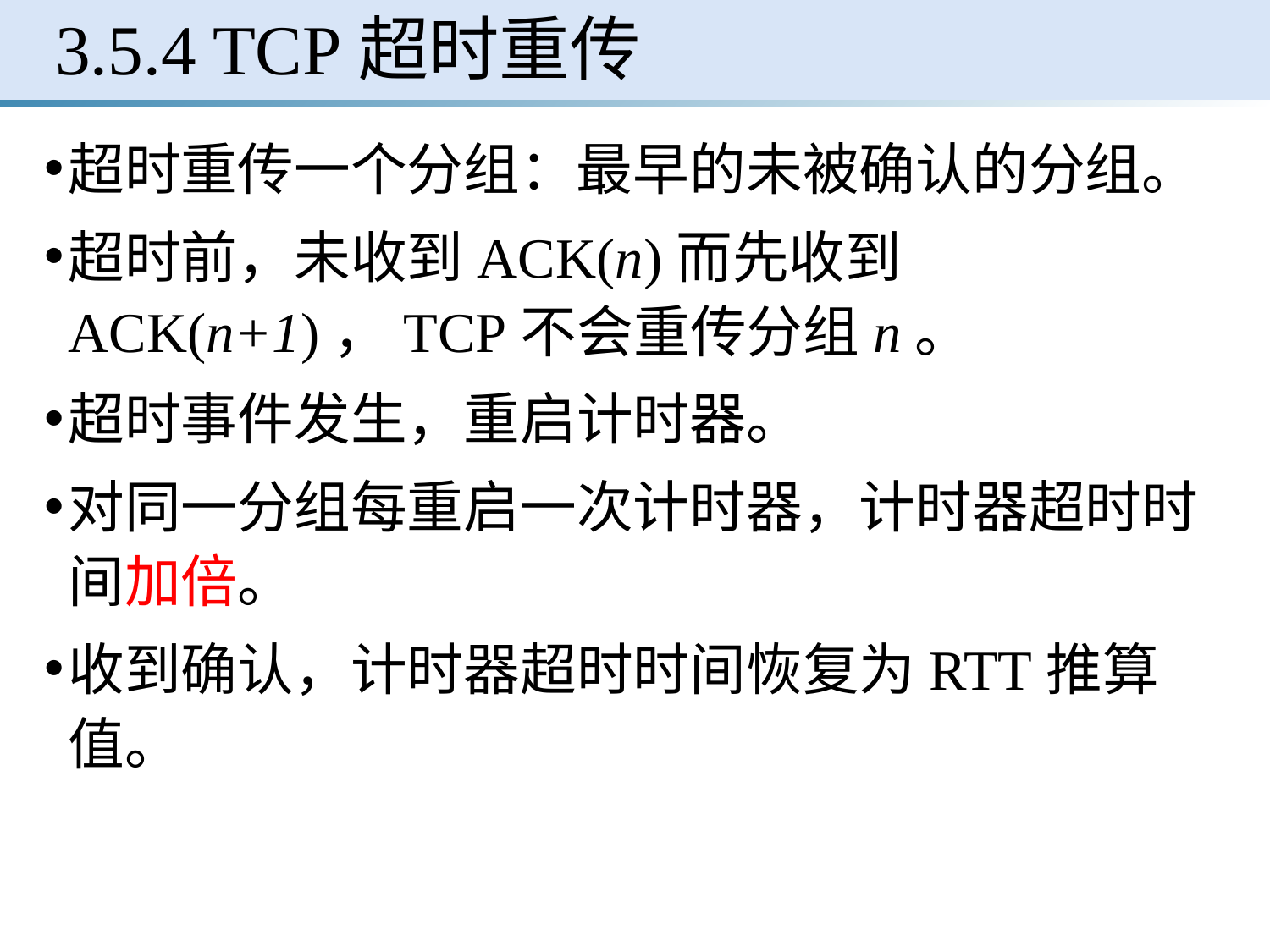

# 3.5.4 TCP超时重传
超时重传一个分组：最早的未被确认的分组。
超时前，未收到ACK(n)而先收到ACK(n+1)，TCP不会重传分组n。
超时事件发生，重启计时器。
对同一分组每重启一次计时器，计时器超时时间加倍。
收到确认，计时器超时时间恢复为RTT推算值。